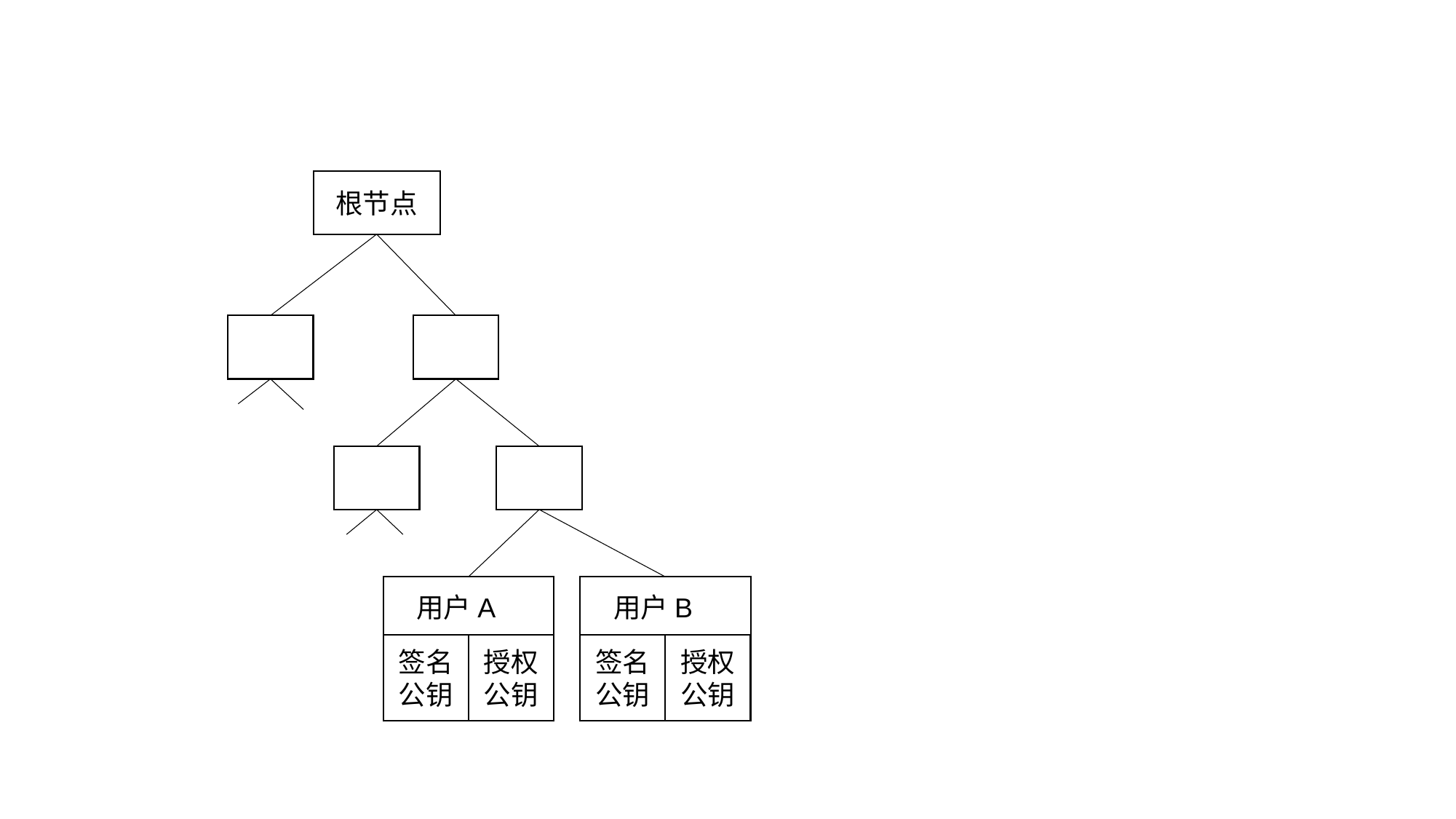

根节点

用户A
授权公钥
签名公钥

用户B
授权公钥
签名公钥